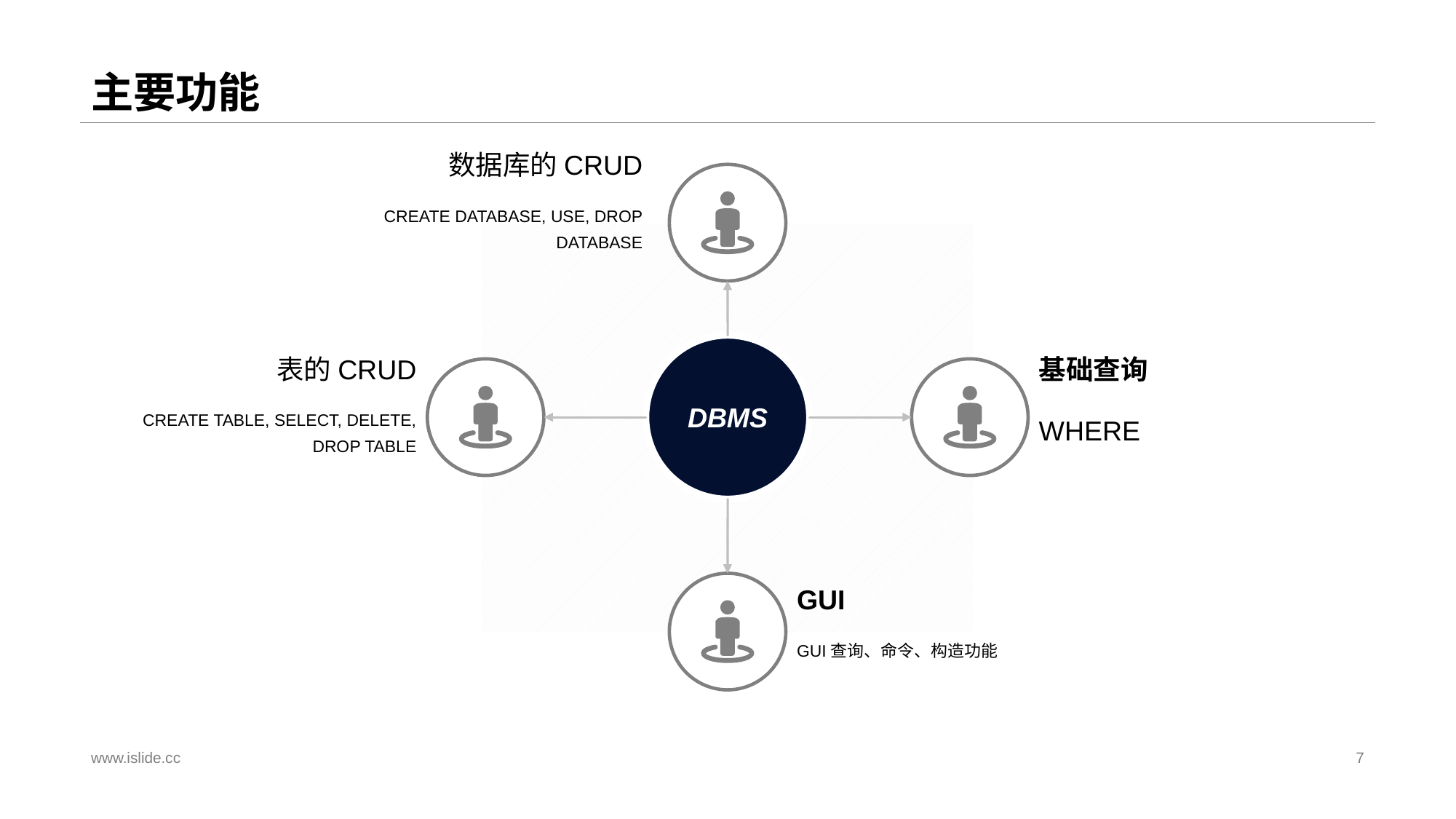

# 主要功能
数据库的CRUD

DBMS

CREATE DATABASE, USE, DROP DATABASE
表的CRUD
基础查询
CREATE TABLE, SELECT, DELETE, DROP TABLE
WHERE
GUI
GUI查询、命令、构造功能
www.islide.cc
7